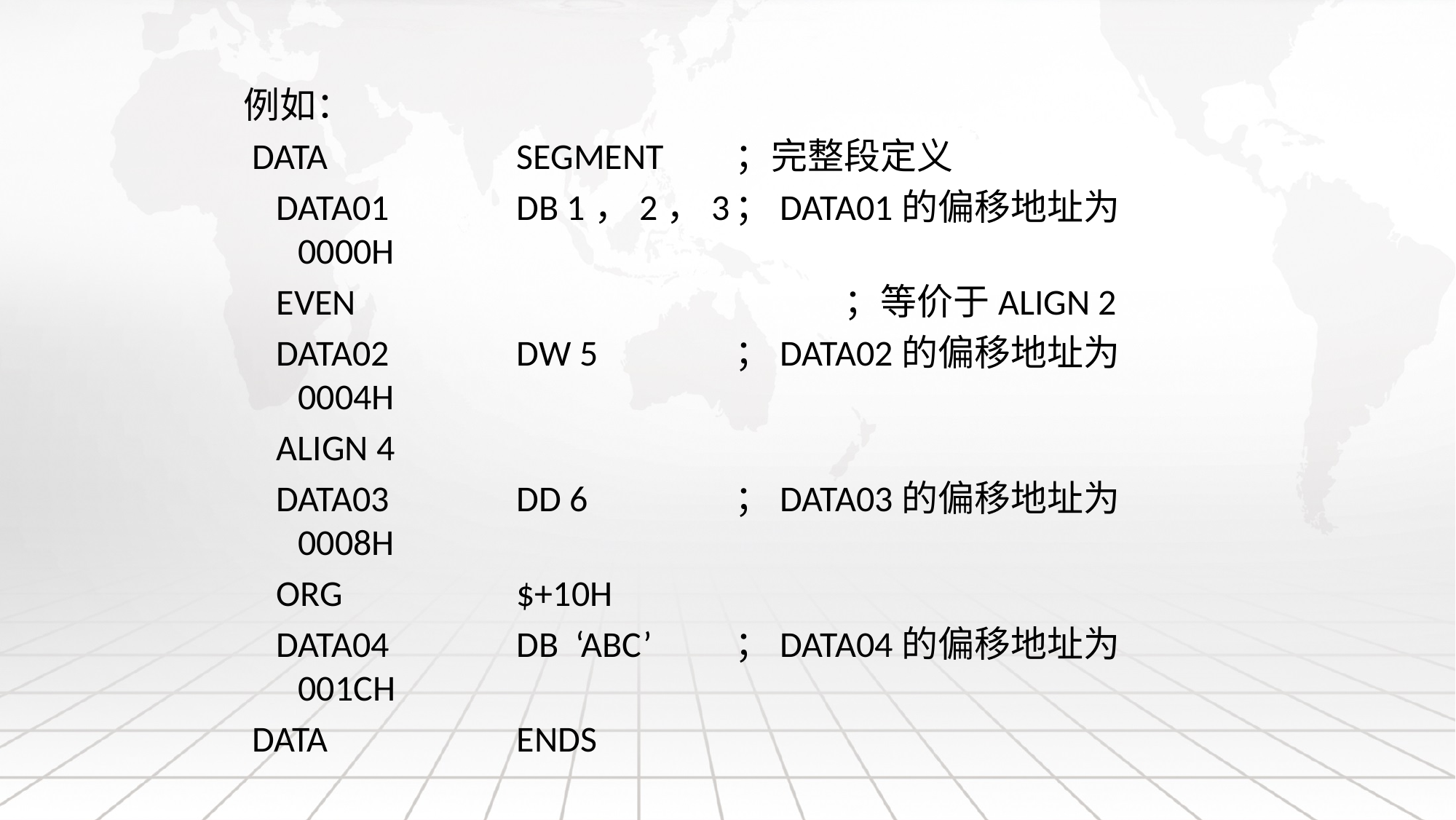

例如：
 data		segment	；完整段定义
    data01		db 1，2，3	；data01的偏移地址为0000h
    even 					；等价于align 2
    data02		dw 5		；data02的偏移地址为0004h
    align 4
    data03		dd 6		；data03的偏移地址为0008h
    org		$+10h
    data04		db  ‘abc’	；data04的偏移地址为001ch
 data		ends